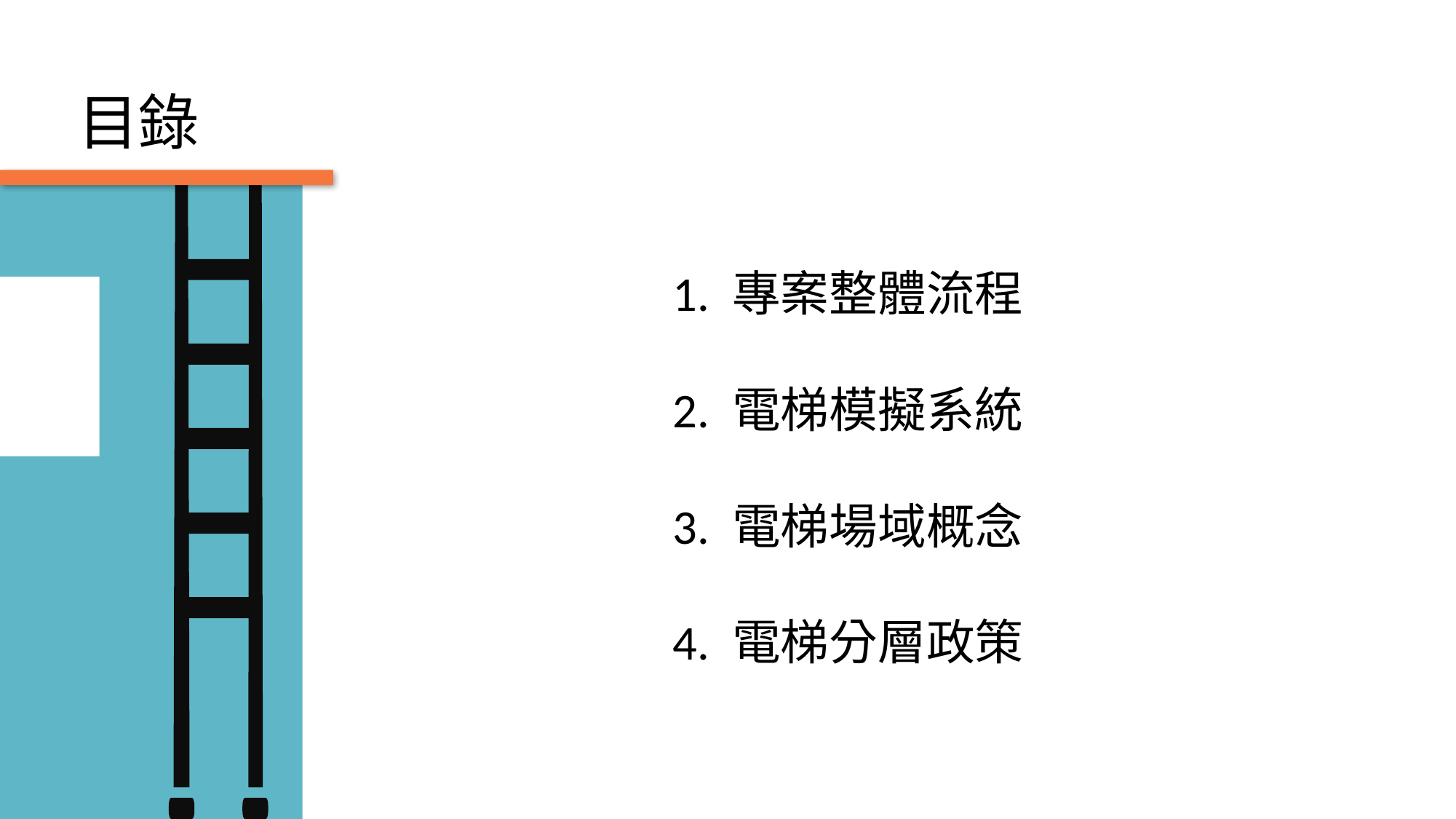

目錄

1. 專案整體流程
2. 電梯模擬系統

3. 電梯場域概念
4. 電梯分層政策